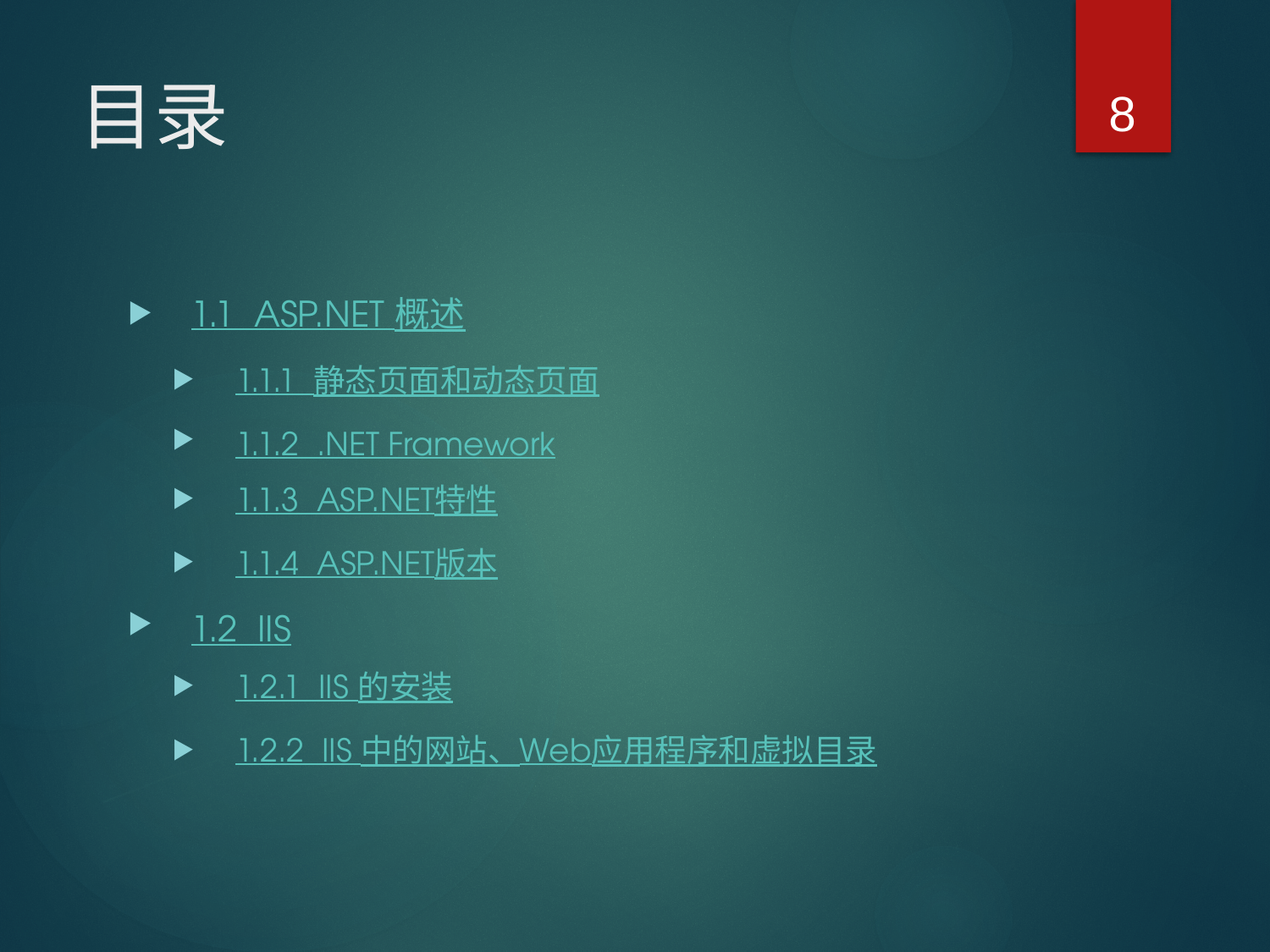

8
# 目录
1.1  ASP.NET 概述
1.1.1  静态页面和动态页面
1.1.2  .NET Framework
1.1.3  ASP.NET特性
1.1.4  ASP.NET版本
1.2  IIS
1.2.1  IIS 的安装
1.2.2  IIS 中的网站、Web应用程序和虚拟目录